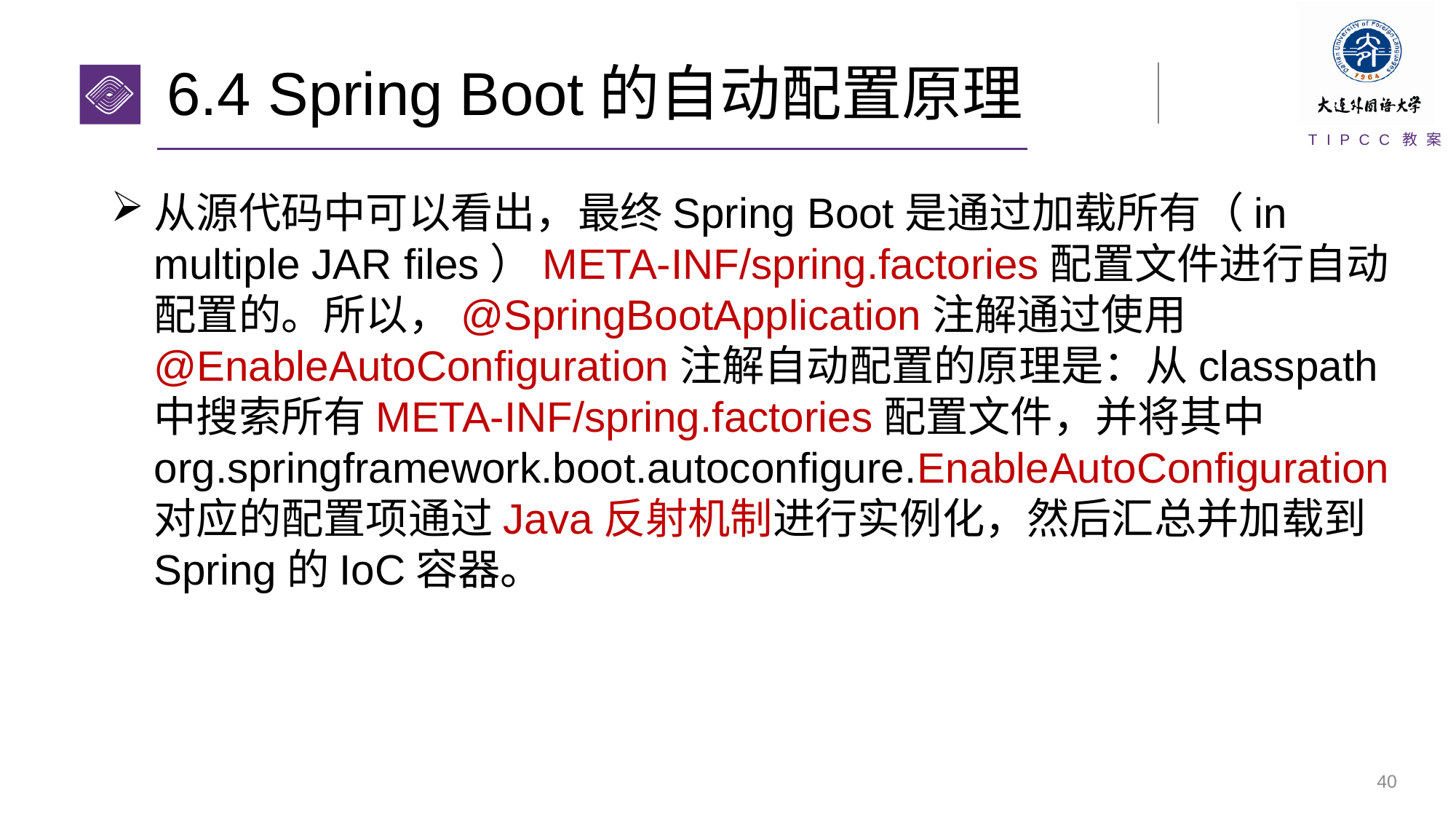

# 6.4 Spring Boot的自动配置原理
从源代码中可以看出，最终Spring Boot是通过加载所有（in multiple JAR files）META-INF/spring.factories配置文件进行自动配置的。所以，@SpringBootApplication注解通过使用@EnableAutoConfiguration注解自动配置的原理是：从classpath中搜索所有META-INF/spring.factories配置文件，并将其中org.springframework.boot.autoconfigure.EnableAutoConfiguration对应的配置项通过Java反射机制进行实例化，然后汇总并加载到Spring的IoC容器。
40